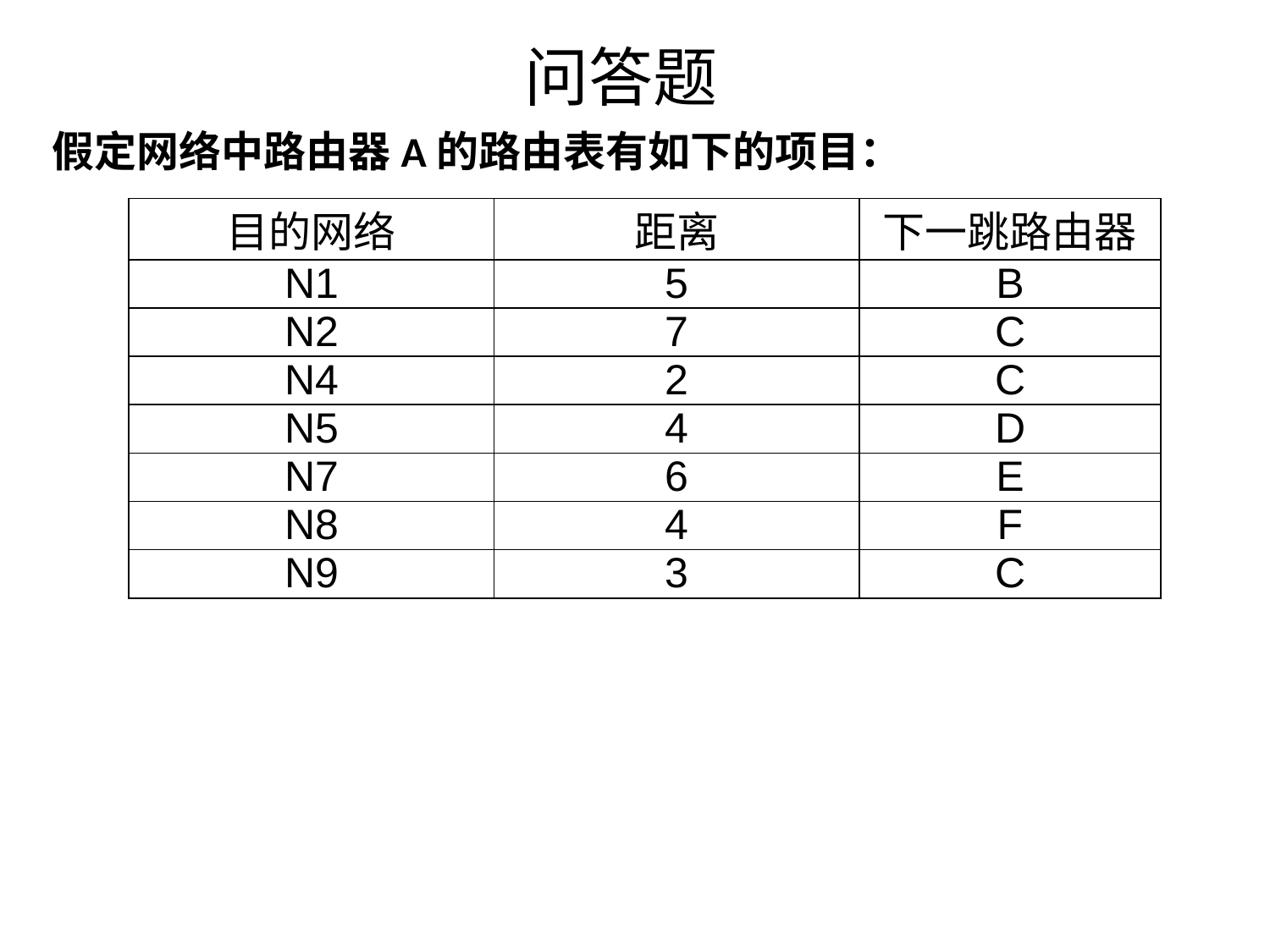

# 问答题
假定网络中路由器A的路由表有如下的项目：

| 目的网络 | 距离 | 下一跳路由器 |
| --- | --- | --- |
| N1 | 5 | B |
| N2 | 7 | C |
| N4 | 2 | C |
| N5 | 4 | D |
| N7 | 6 | E |
| N8 | 4 | F |
| N9 | 3 | C |